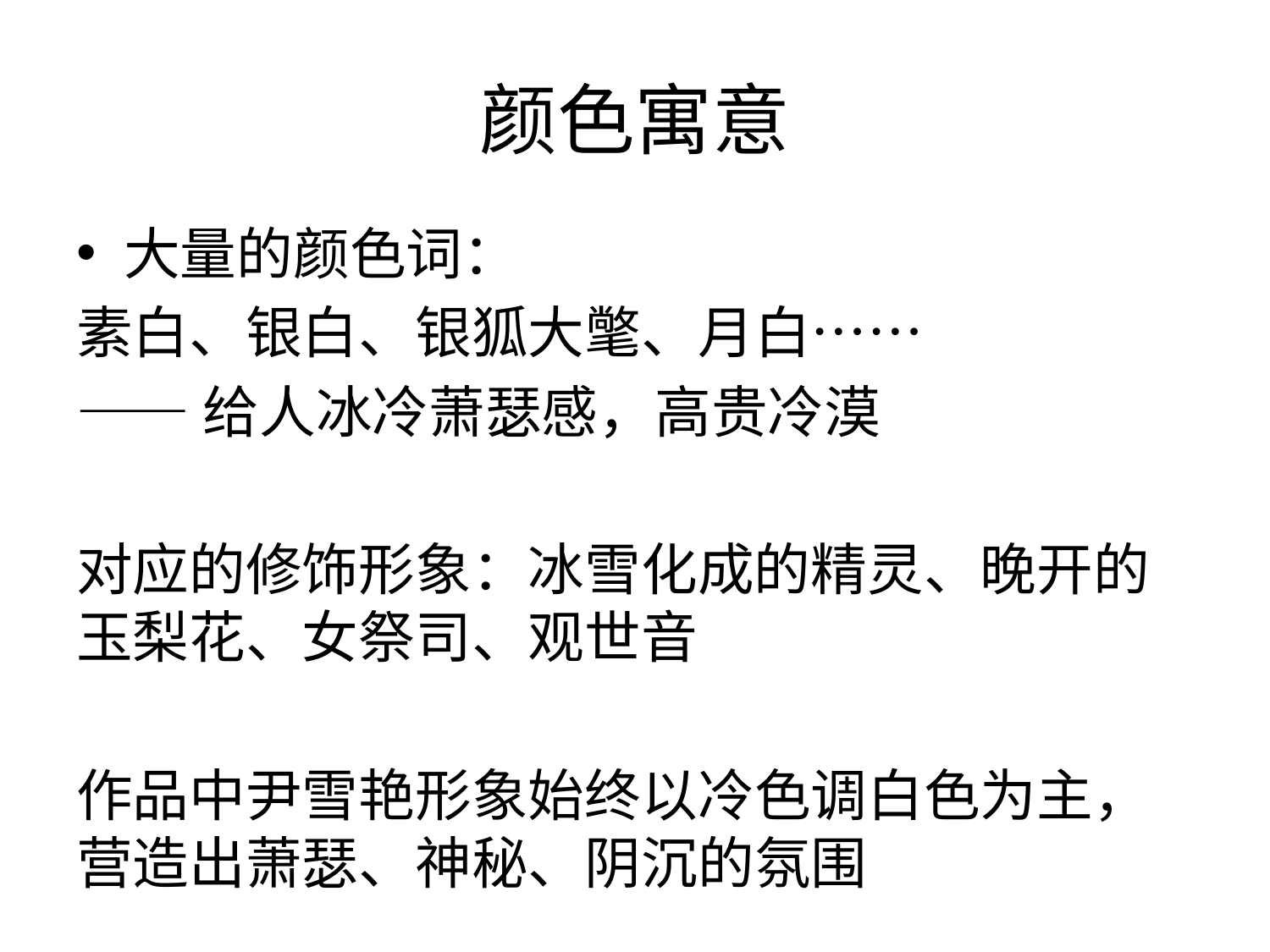

# 颜色寓意
大量的颜色词：
素白、银白、银狐大氅、月白……
——给人冰冷萧瑟感，高贵冷漠

对应的修饰形象：冰雪化成的精灵、晚开的玉梨花、女祭司、观世音

作品中尹雪艳形象始终以冷色调白色为主，营造出萧瑟、神秘、阴沉的氛围